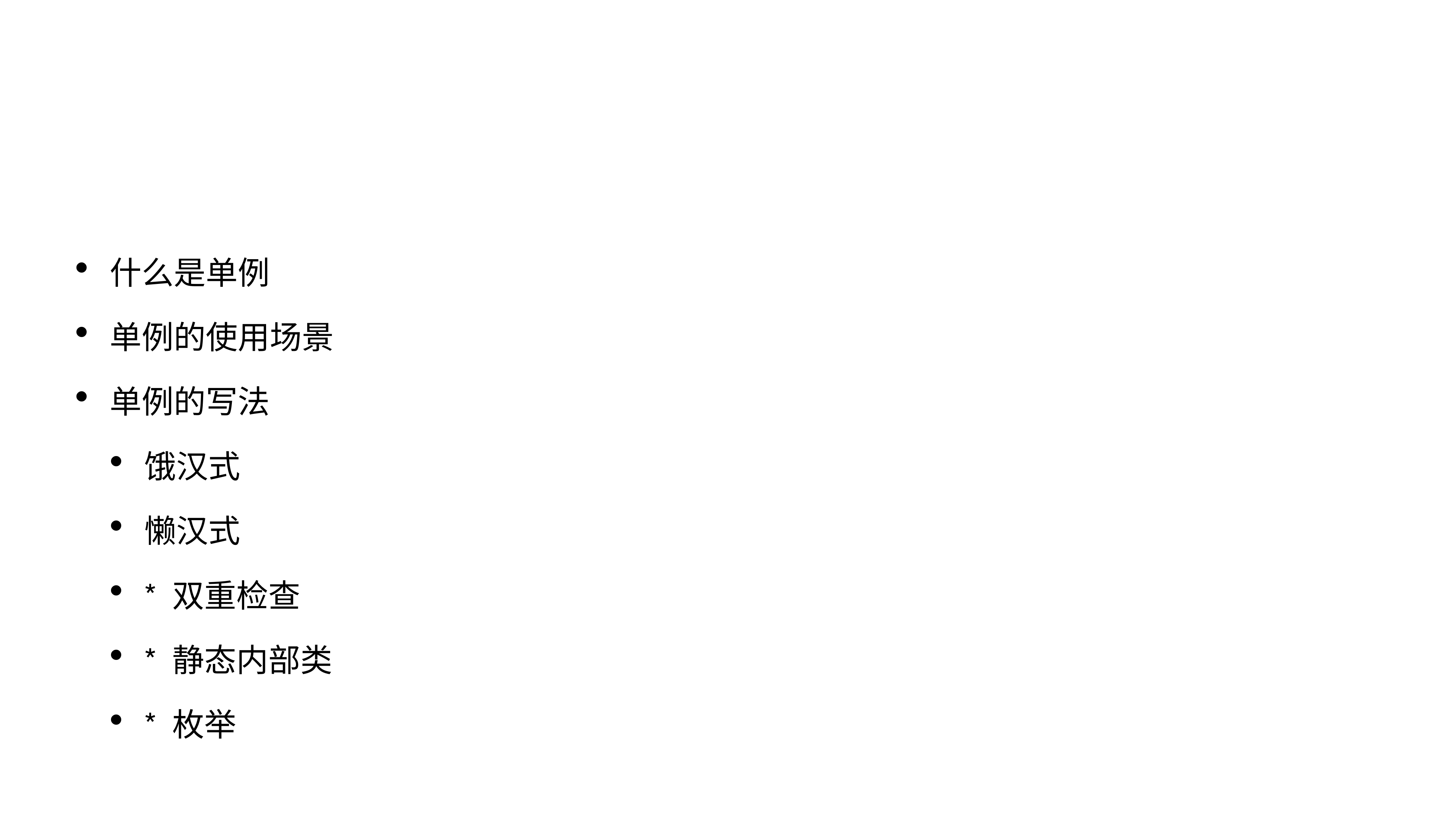

#

什么是单例
单例的使用场景
单例的写法
饿汉式
懒汉式
* 双重检查
* 静态内部类
* 枚举